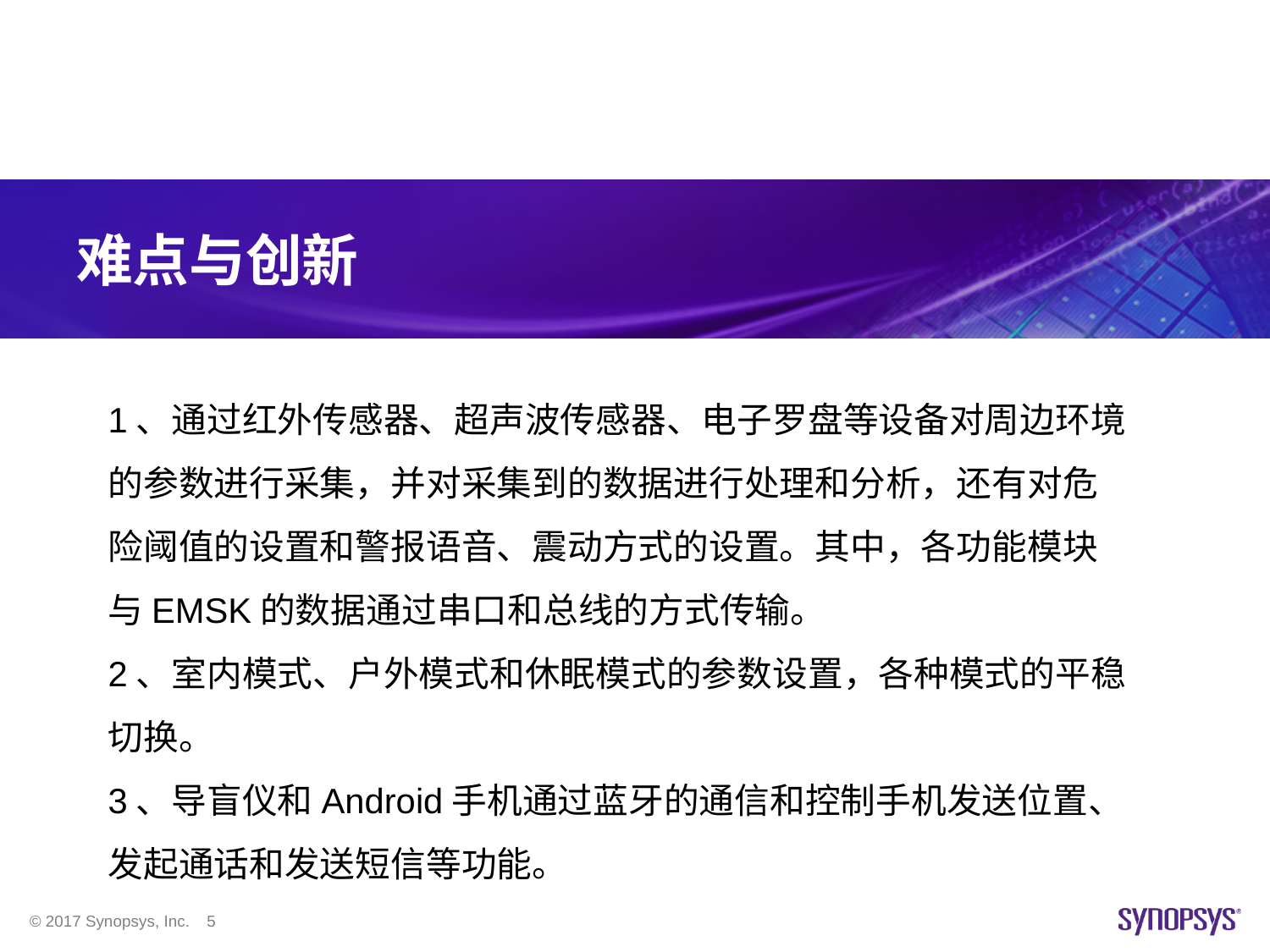

# 难点与创新
1、通过红外传感器、超声波传感器、电子罗盘等设备对周边环境的参数进行采集，并对采集到的数据进行处理和分析，还有对危险阈值的设置和警报语音、震动方式的设置。其中，各功能模块与EMSK的数据通过串口和总线的方式传输。
2、室内模式、户外模式和休眠模式的参数设置，各种模式的平稳切换。
3、导盲仪和Android手机通过蓝牙的通信和控制手机发送位置、发起通话和发送短信等功能。